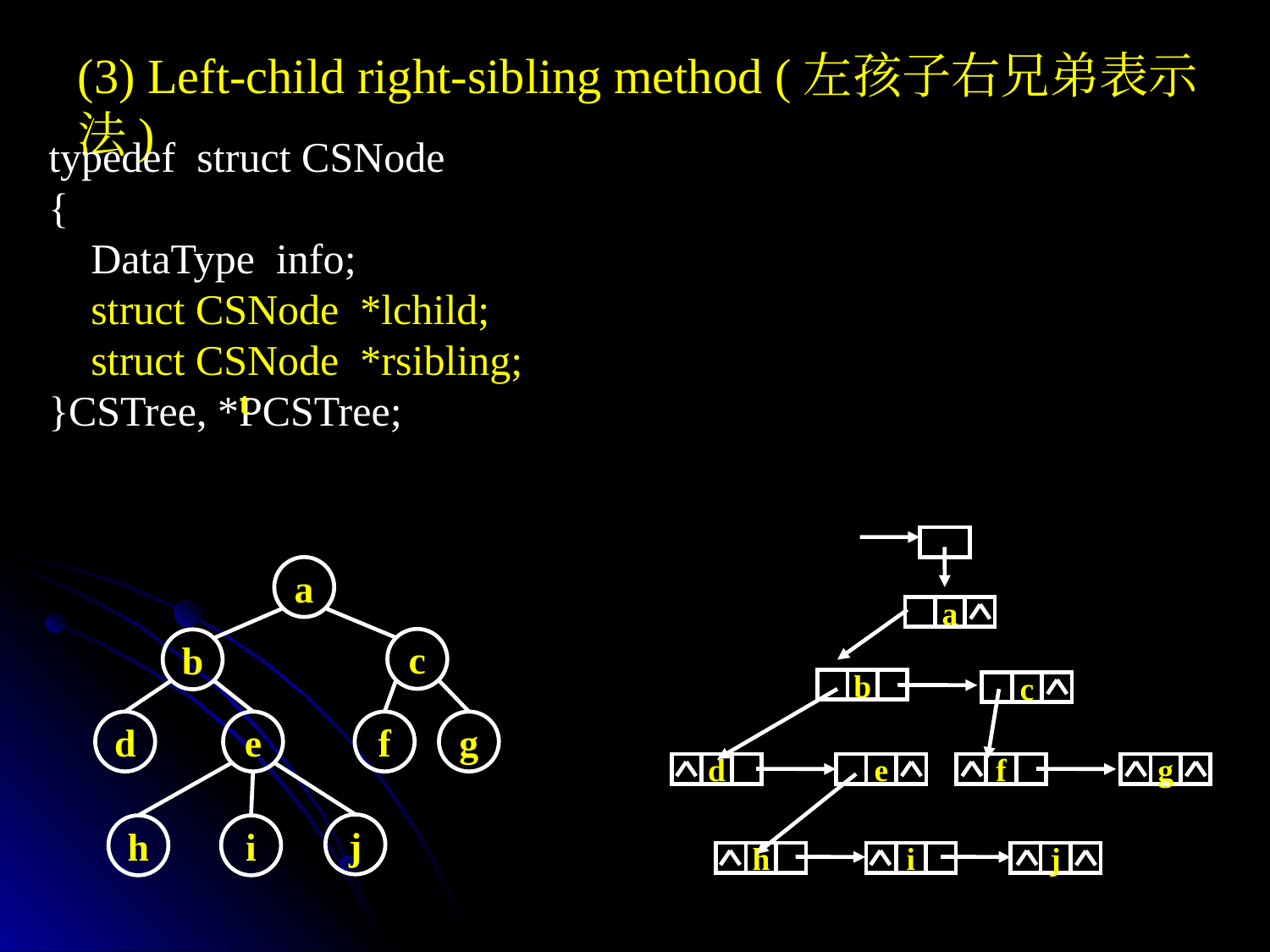

(3) Left-child right-sibling method (左孩子右兄弟表示法)
typedef  struct CSNode
{
    DataType  info;
    struct CSNode  *lchild;
    struct CSNode  *rsibling;
}CSTree, *PCSTree;
t

a
c
b
d
e
f
g
j
h
i

a

b

c

d

e

f

g

h

i

j